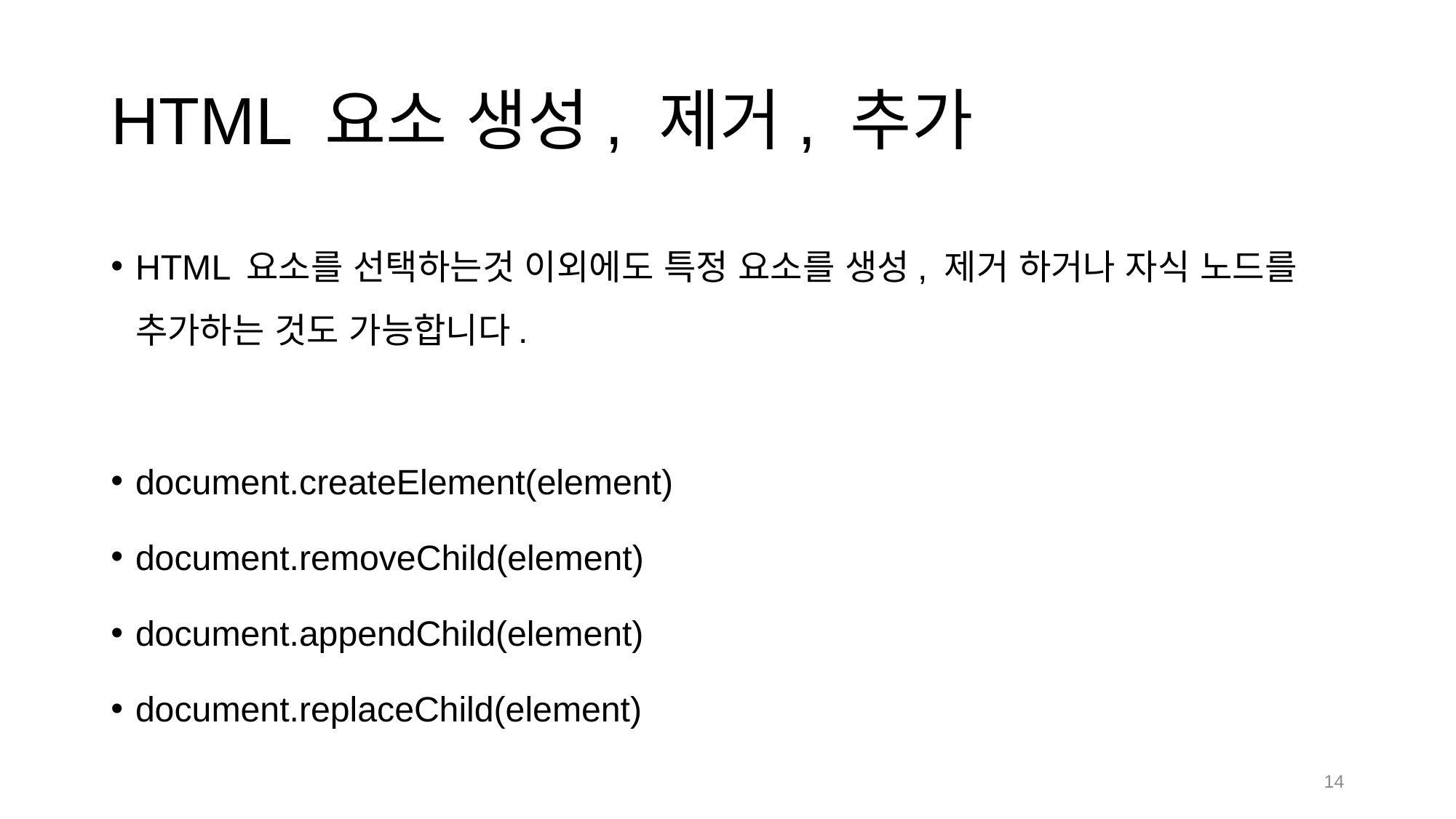

# HTML 요소 생성, 제거, 추가
HTML 요소를 선택하는것 이외에도 특정 요소를 생성, 제거 하거나 자식 노드를 추가하는 것도 가능합니다.

document.createElement(element)
document.removeChild(element)
document.appendChild(element)
document.replaceChild(element)
14